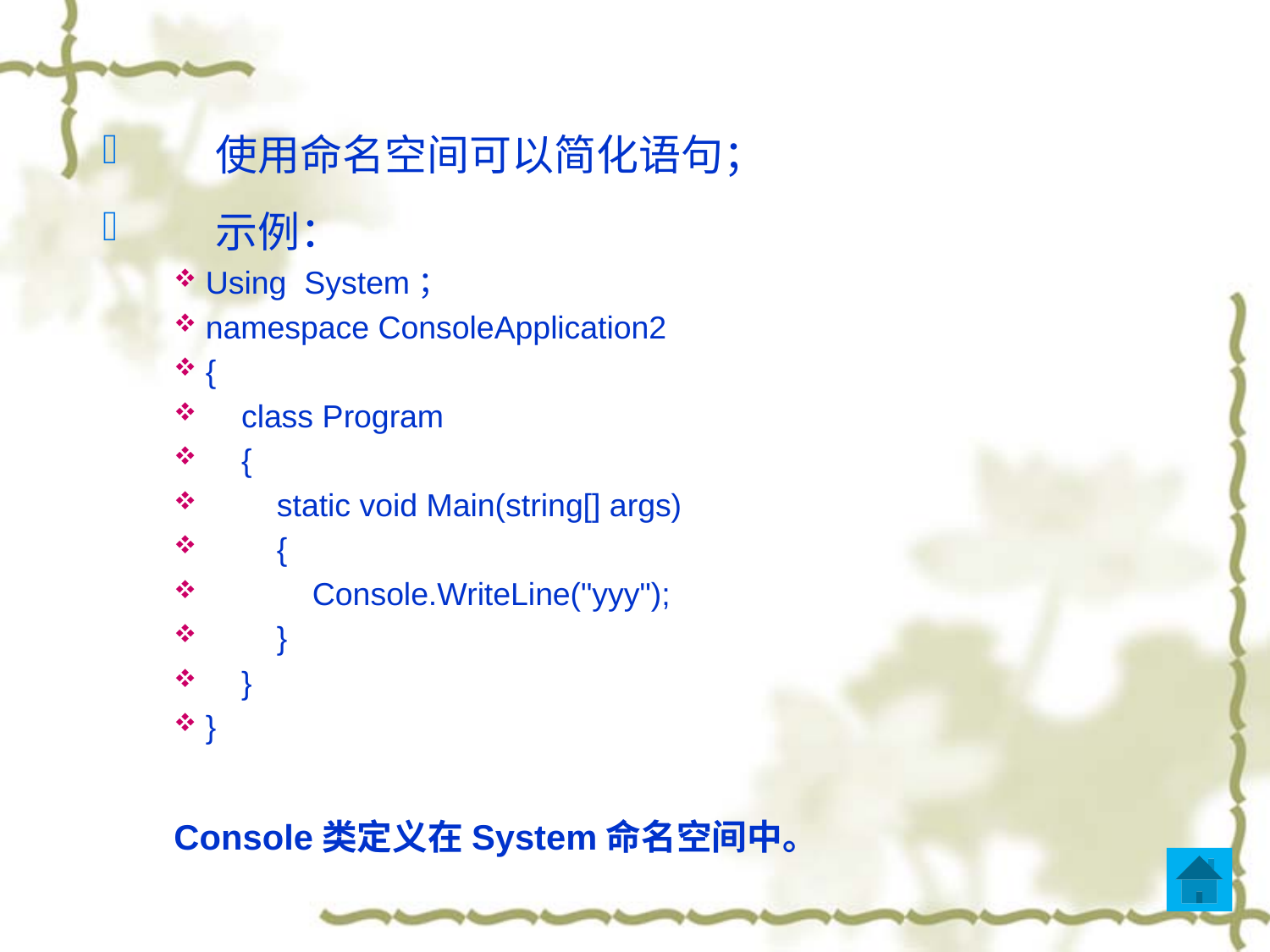

使用命名空间可以简化语句；
示例：
Using  System；
namespace ConsoleApplication2
{
    class Program
    {
        static void Main(string[] args)
        {
            Console.WriteLine("yyy");
        }
    }
}

Console类定义在System命名空间中。